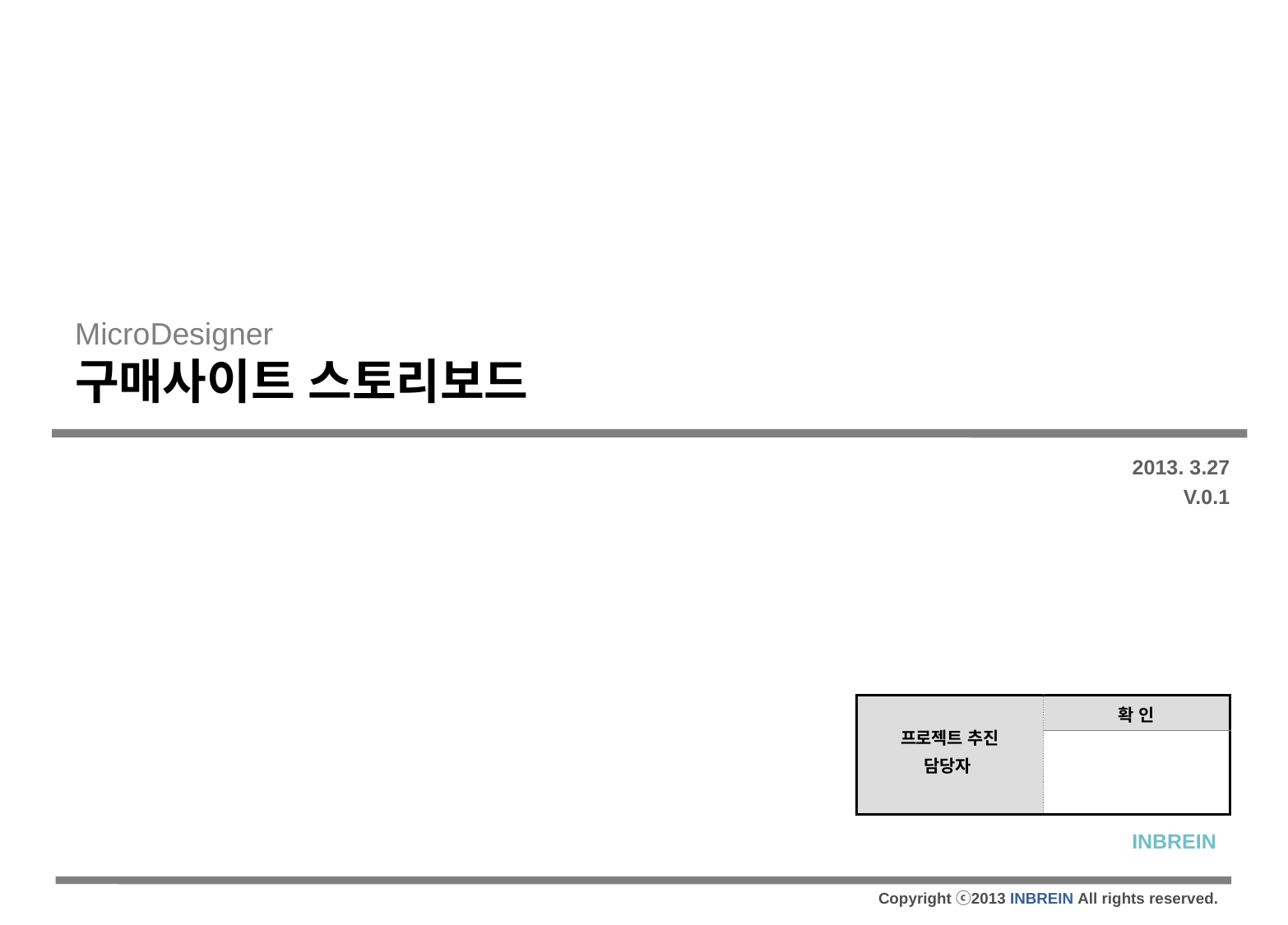

MicroDesigner
구매사이트 스토리보드

2013. 3.27
V.0.1
| 프로젝트 추진 담당자 | 확 인 |
| --- | --- |
|  |  |
INBREIN